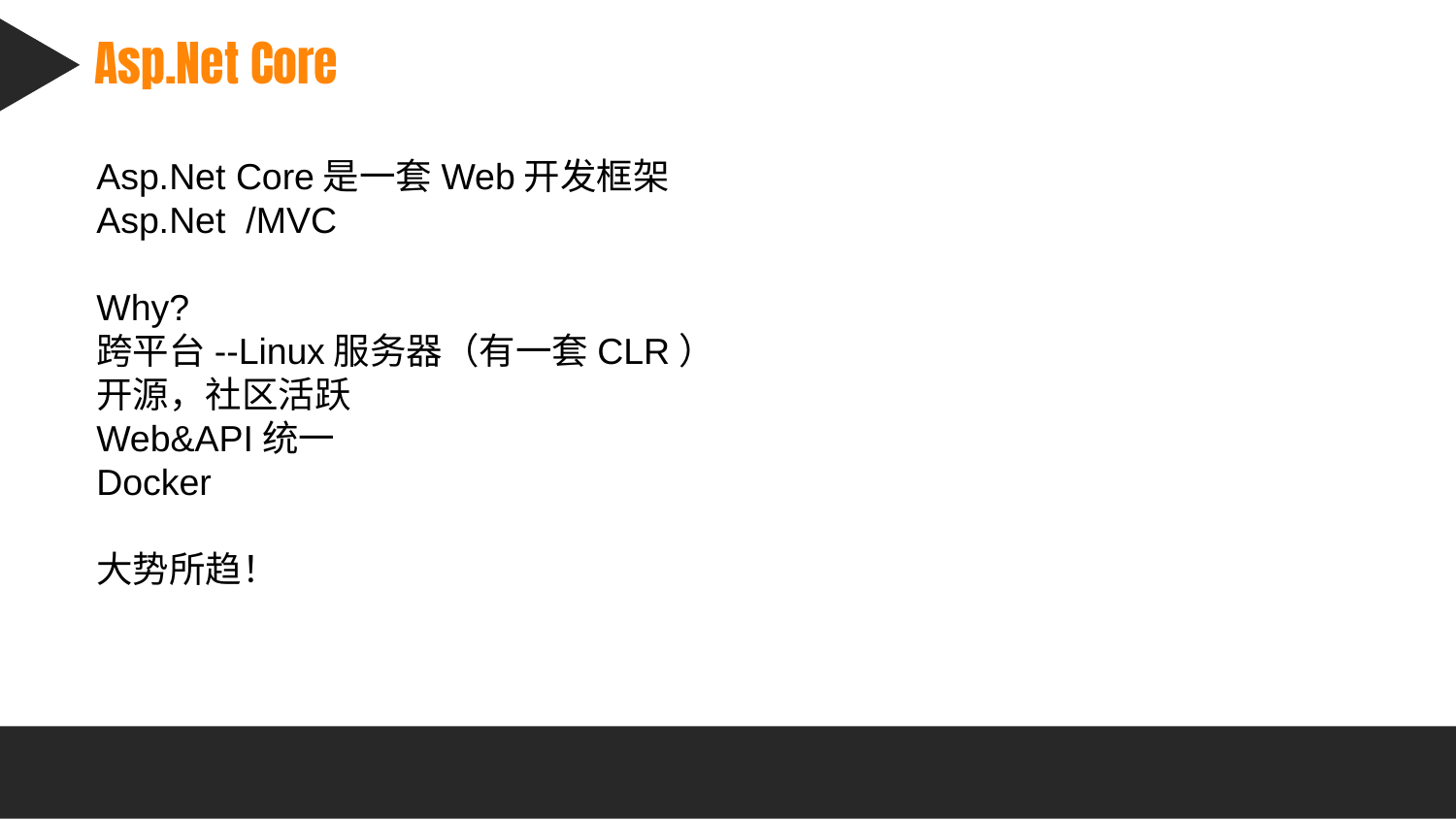

Asp.Net Core
Asp.Net Core是一套Web开发框架
Asp.Net  /MVC

Why?
跨平台--Linux服务器（有一套CLR）
开源，社区活跃
Web&API统一
Docker

大势所趋！